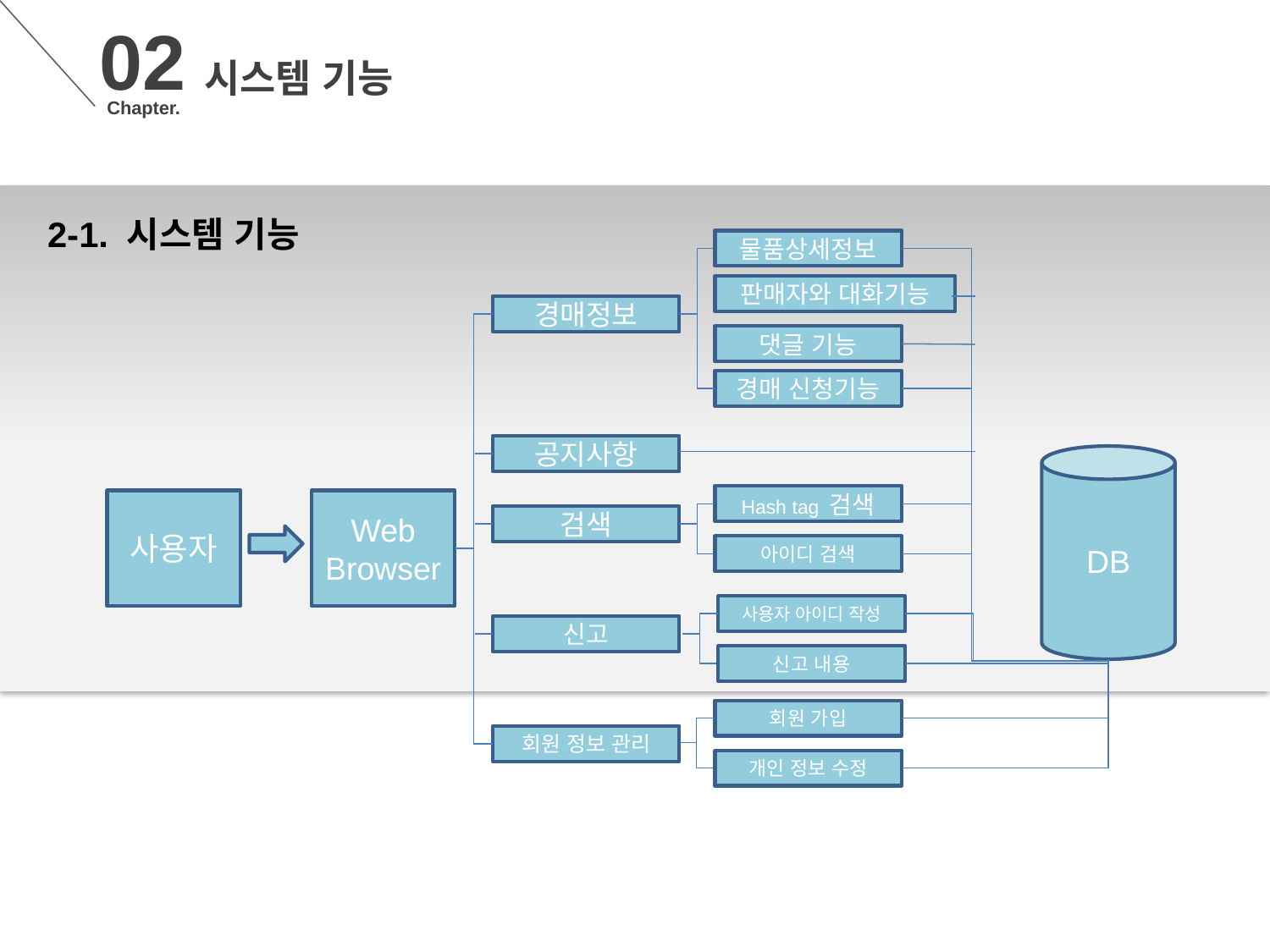

02
시스템 기능
Chapter.

2-1. 시스템 기능
물품상세정보
경매정보
댓글 기능
경매 신청기능
공지사항
DB
사용자
Web
Browser
검색

회원 정보 관리
판매자와 대화기능
Hash tag 검색
아이디 검색
사용자 아이디 작성
신고
신고 내용
회원 가입
개인 정보 수정